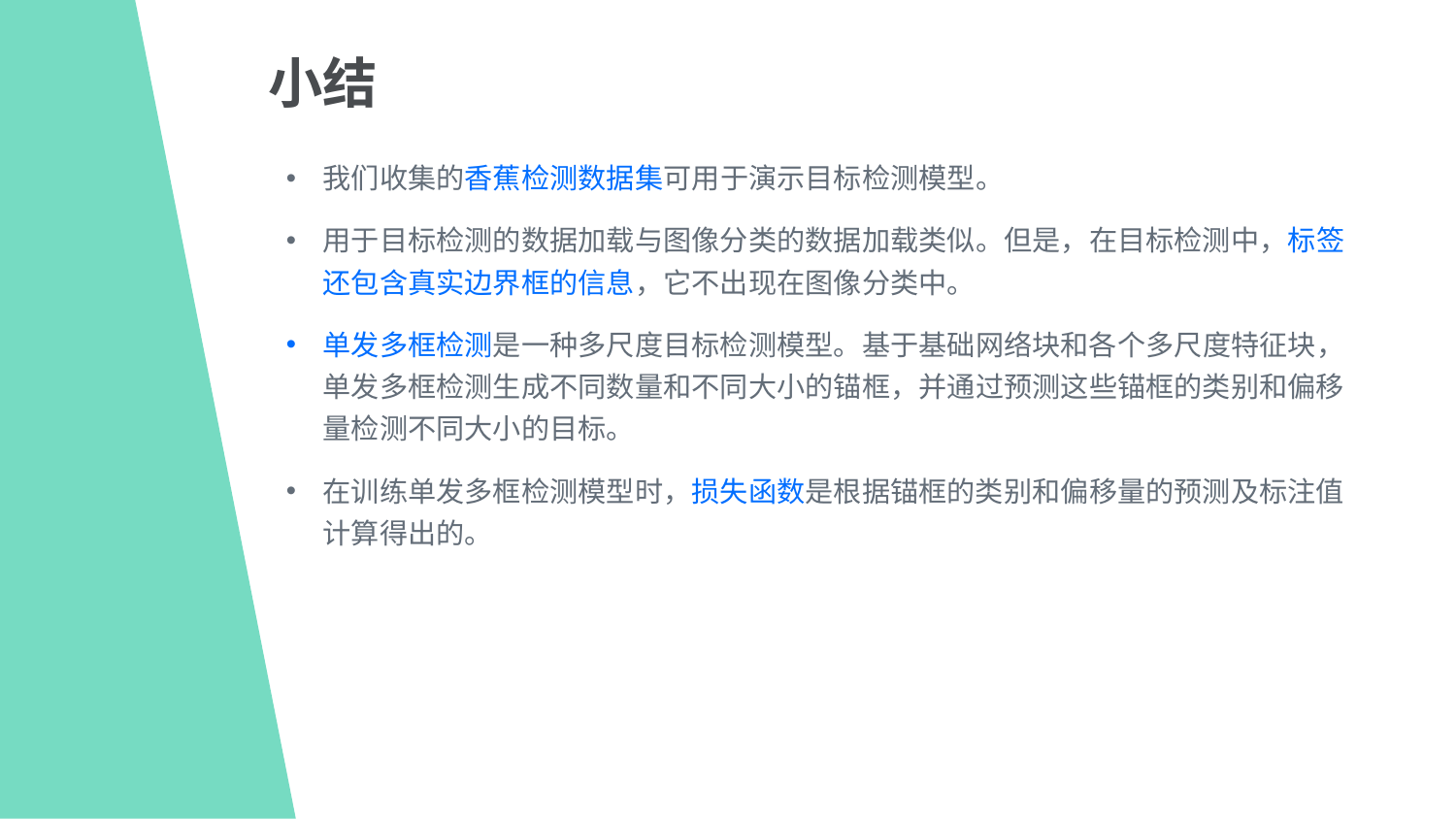

小结
我们收集的香蕉检测数据集可用于演示目标检测模型。
用于目标检测的数据加载与图像分类的数据加载类似。但是，在目标检测中，标签还包含真实边界框的信息，它不出现在图像分类中。
单发多框检测是一种多尺度目标检测模型。基于基础网络块和各个多尺度特征块，单发多框检测生成不同数量和不同大小的锚框，并通过预测这些锚框的类别和偏移量检测不同大小的目标。
在训练单发多框检测模型时，损失函数是根据锚框的类别和偏移量的预测及标注值计算得出的。